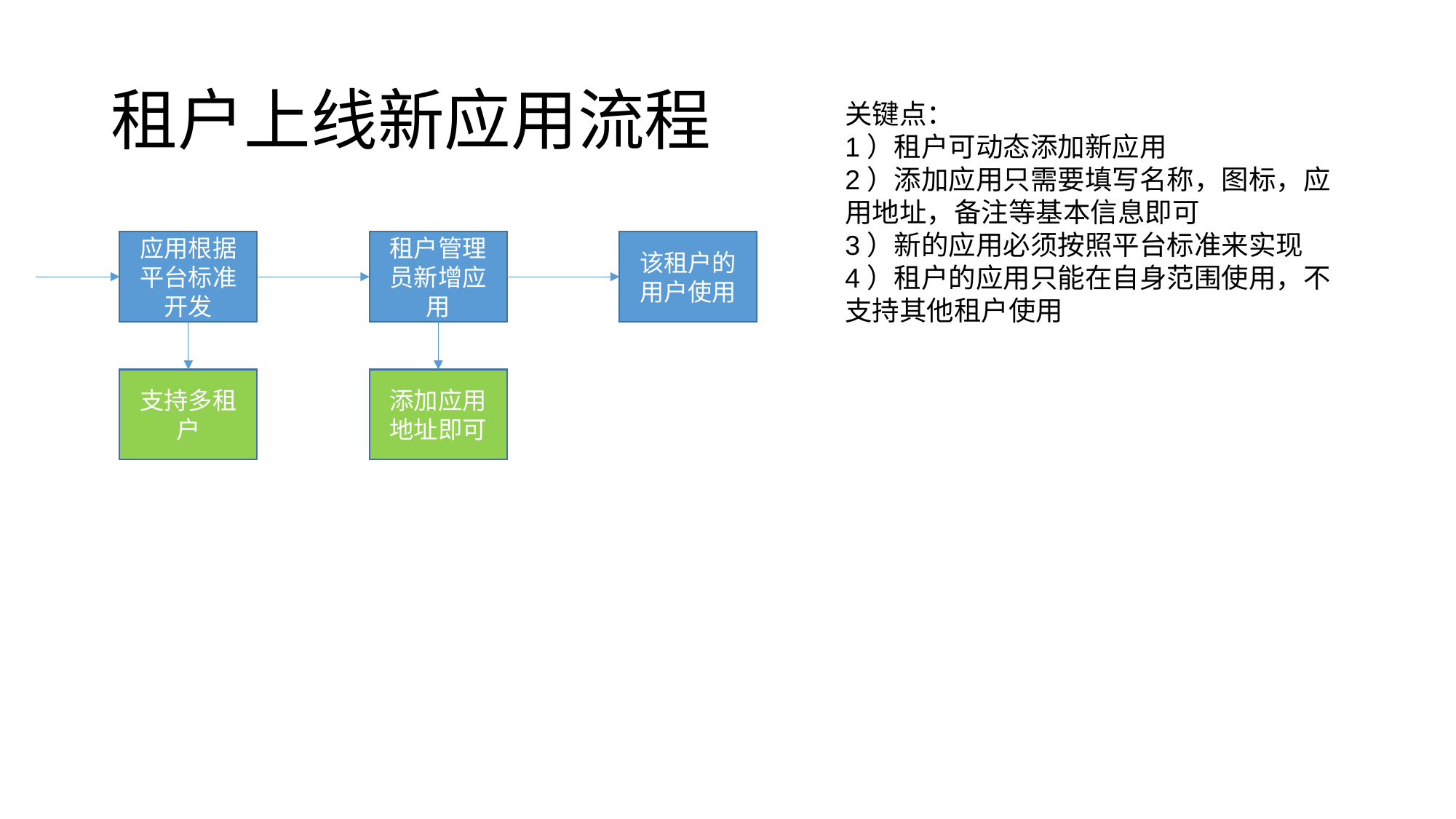

# 租户上线新应用流程
关键点：
1）租户可动态添加新应用
2）添加应用只需要填写名称，图标，应用地址，备注等基本信息即可
3）新的应用必须按照平台标准来实现
4）租户的应用只能在自身范围使用，不支持其他租户使用
该租户的用户使用
应用根据平台标准开发
租户管理员新增应用
支持多租户
添加应用地址即可